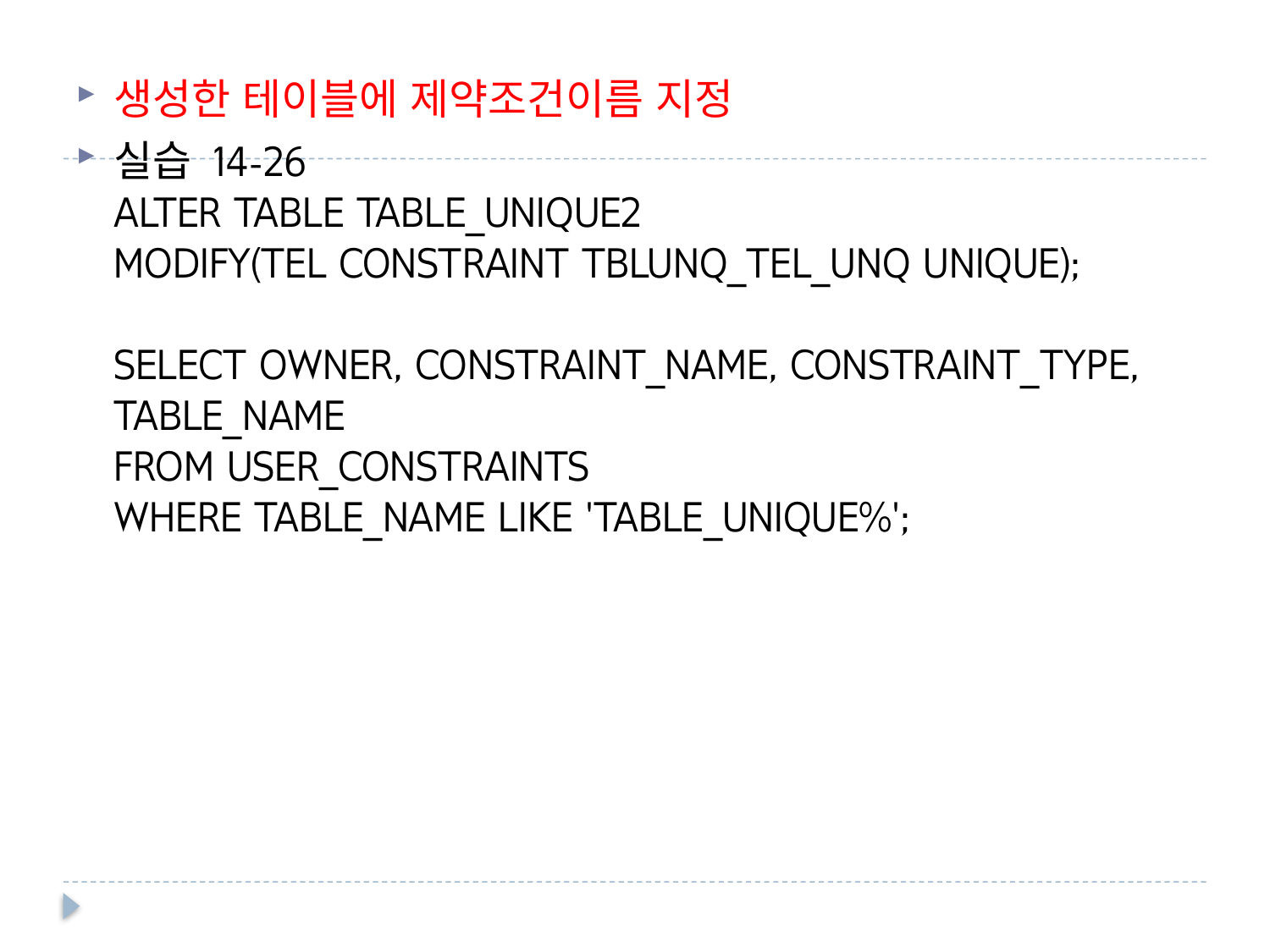

생성한 테이블에 제약조건이름 지정
실습 14-26
ALTER TABLE TABLE_UNIQUE2
MODIFY(TEL CONSTRAINT TBLUNQ_TEL_UNQ UNIQUE);
SELECT OWNER, CONSTRAINT_NAME, CONSTRAINT_TYPE, TABLE_NAME
FROM USER_CONSTRAINTS
WHERE TABLE_NAME LIKE 'TABLE_UNIQUE%';